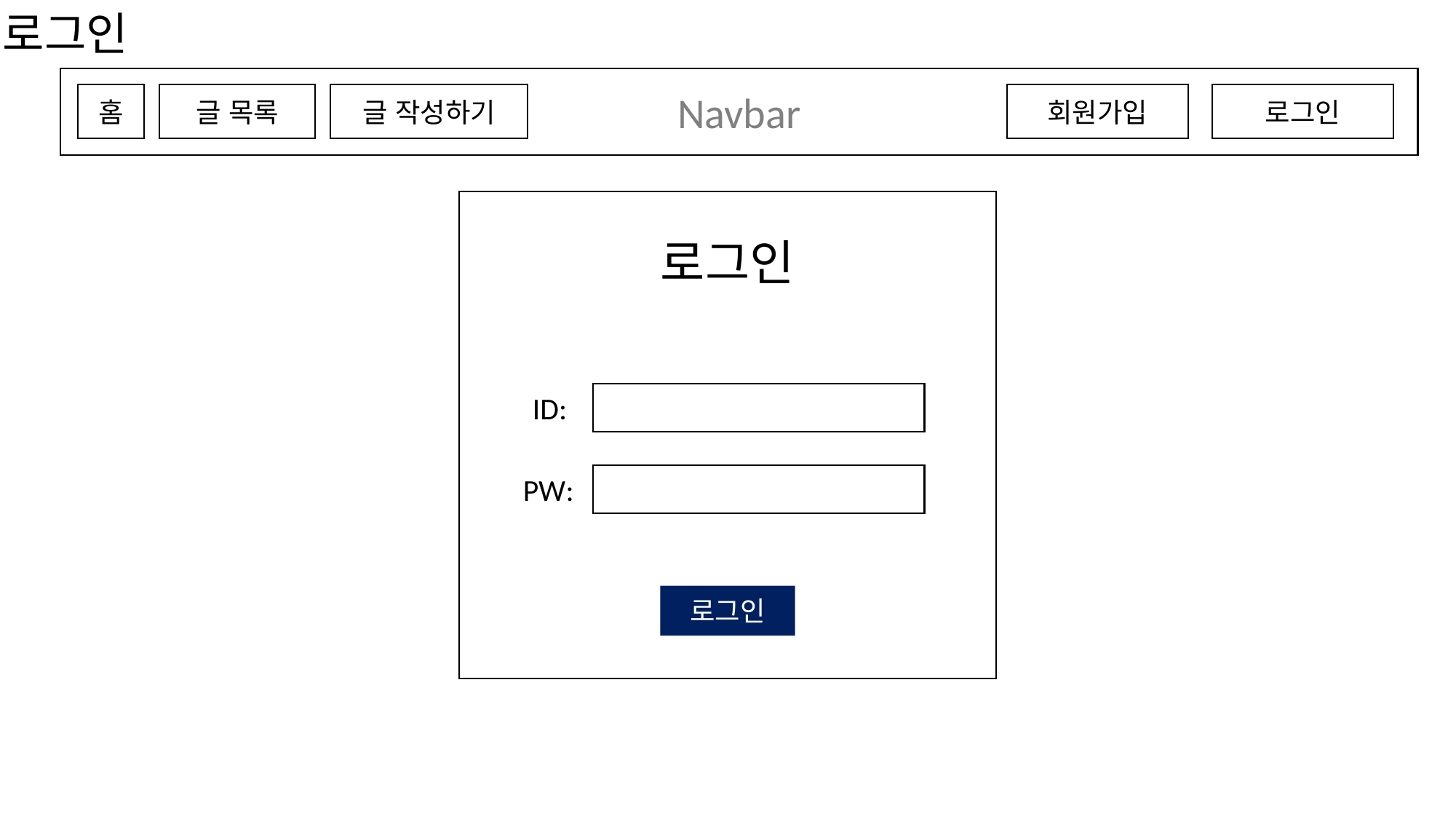

# 로그인
Navbar
홈
글 목록
글 작성하기
회원가입
로그인

로그인
ID:

PW:
로그인